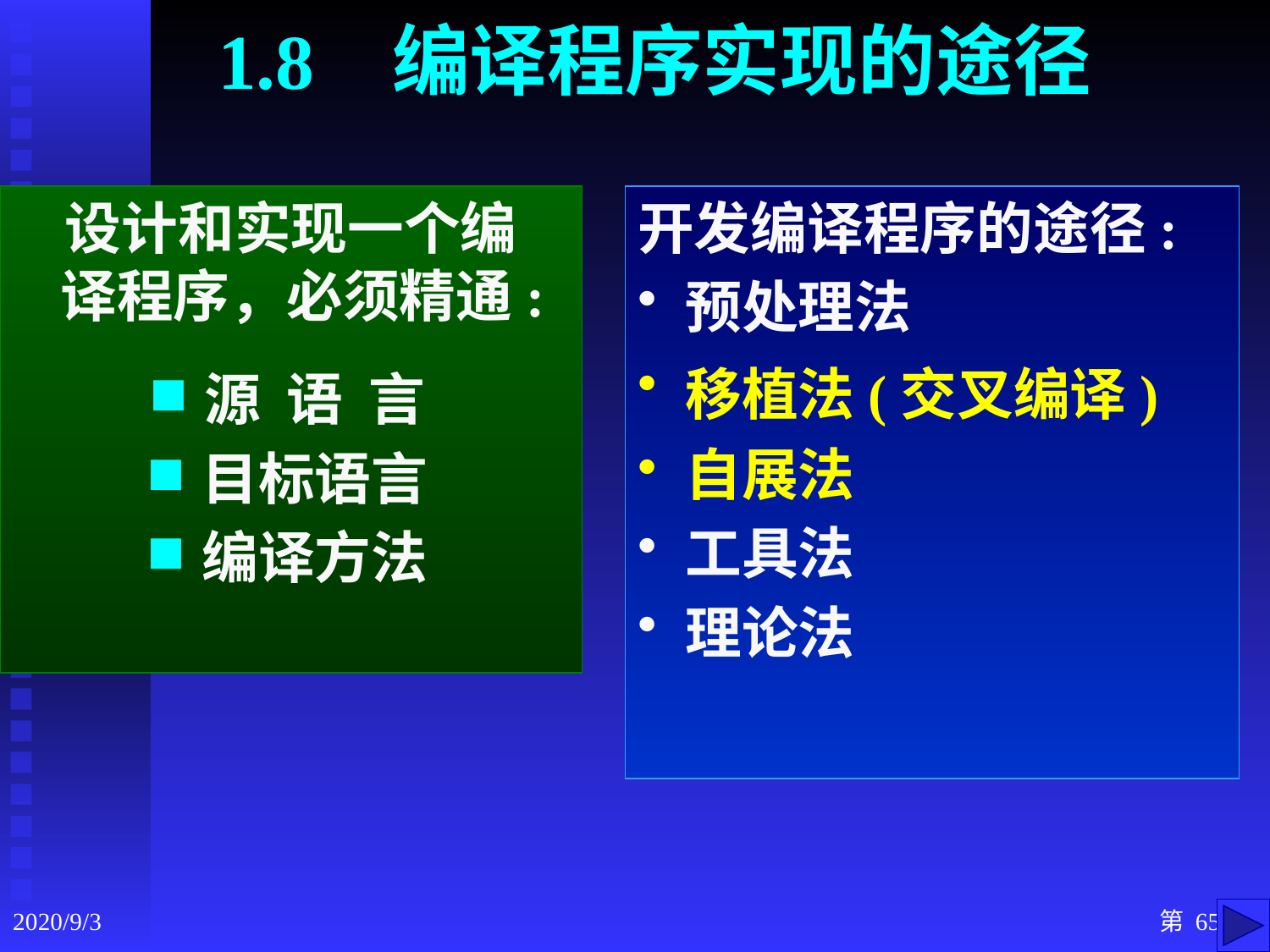

# 1.8   编译程序实现的途径
   设计和实现一个编译程序，必须精通:

源  语  言
目标语言
编译方法
开发编译程序的途径:
预处理法
移植法(交叉编译)
自展法
工具法
理论法
2020/9/3
第 65 页